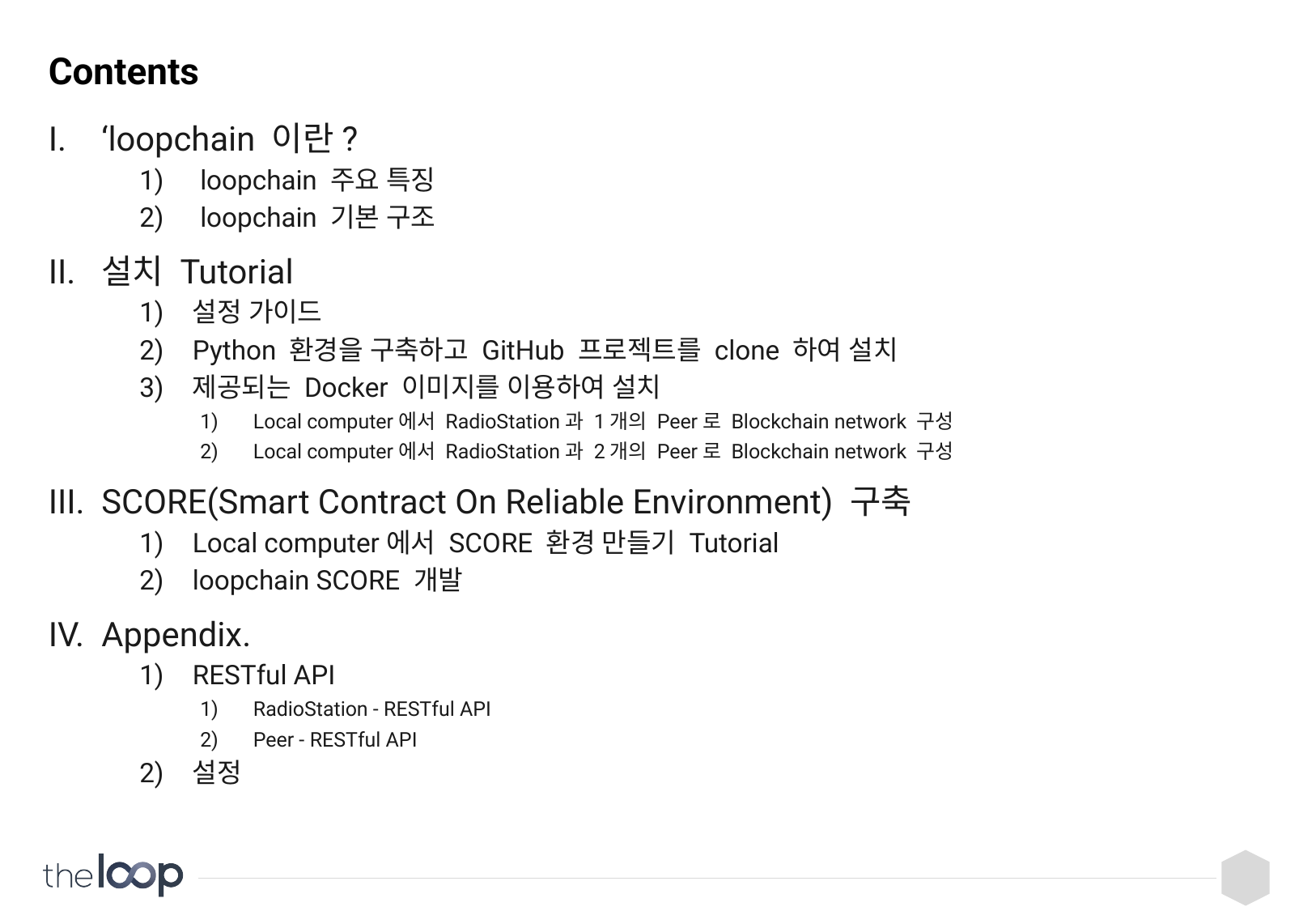

# Contents
‘loopchain 이란?
loopchain 주요 특징
loopchain 기본 구조
설치 Tutorial
설정 가이드
Python 환경을 구축하고 GitHub 프로젝트를 clone 하여 설치
제공되는 Docker 이미지를 이용하여 설치
Local computer에서 RadioStation과 1개의 Peer로 Blockchain network 구성
Local computer에서 RadioStation과 2개의 Peer로 Blockchain network 구성
SCORE(Smart Contract On Reliable Environment) 구축
Local computer에서 SCORE 환경 만들기 Tutorial
loopchain SCORE 개발
Appendix.
RESTful API
RadioStation - RESTful API
Peer - RESTful API
설정